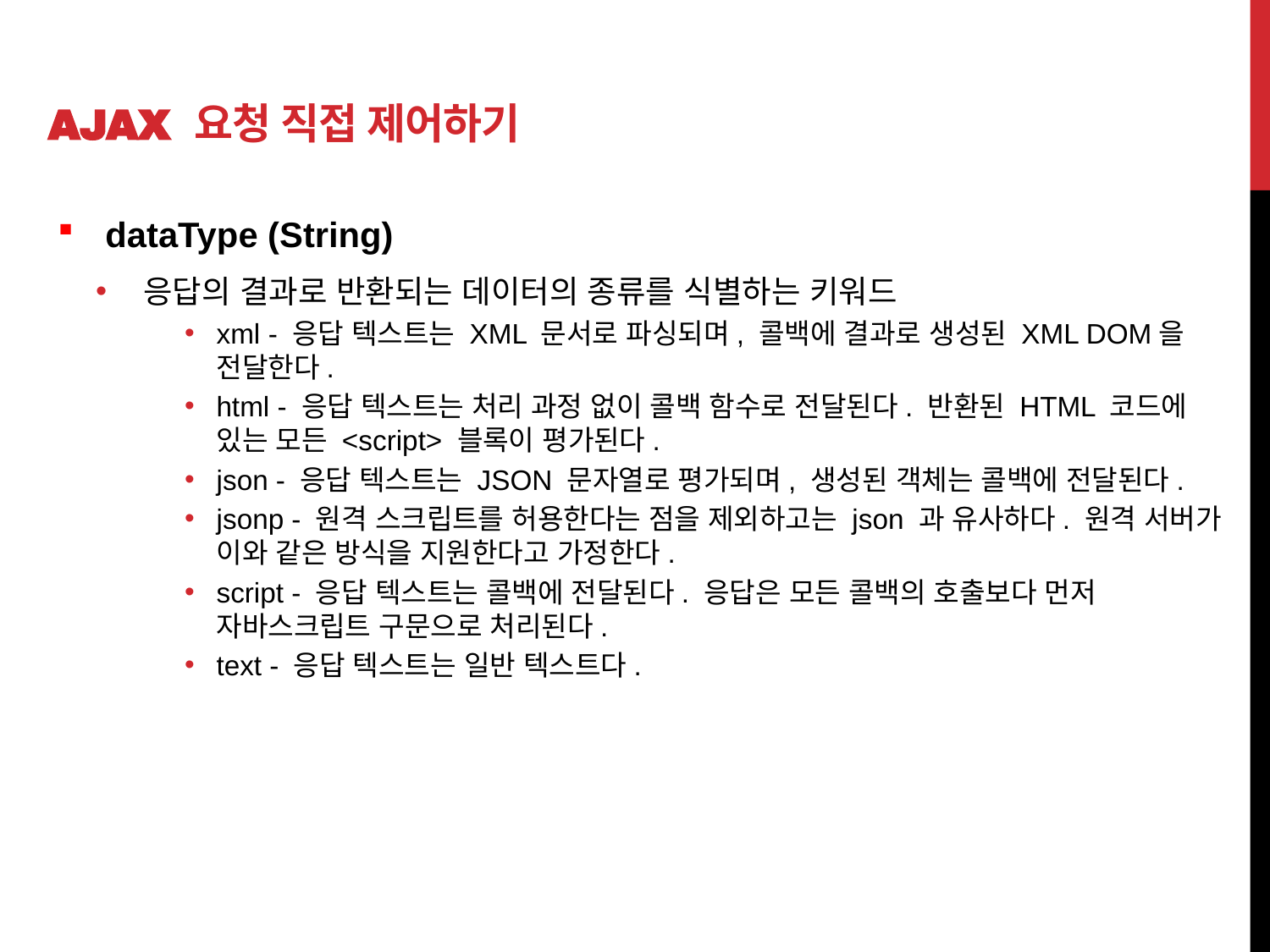

# Ajax 요청 직접 제어하기
dataType (String)
응답의 결과로 반환되는 데이터의 종류를 식별하는 키워드
xml - 응답 텍스트는 XML 문서로 파싱되며, 콜백에 결과로 생성된 XML DOM을 전달한다.
html - 응답 텍스트는 처리 과정 없이 콜백 함수로 전달된다. 반환된 HTML 코드에 있는 모든 <script> 블록이 평가된다.
json - 응답 텍스트는 JSON 문자열로 평가되며, 생성된 객체는 콜백에 전달된다.
jsonp - 원격 스크립트를 허용한다는 점을 제외하고는 json 과 유사하다. 원격 서버가 이와 같은 방식을 지원한다고 가정한다.
script - 응답 텍스트는 콜백에 전달된다. 응답은 모든 콜백의 호출보다 먼저 자바스크립트 구문으로 처리된다.
text - 응답 텍스트는 일반 텍스트다.